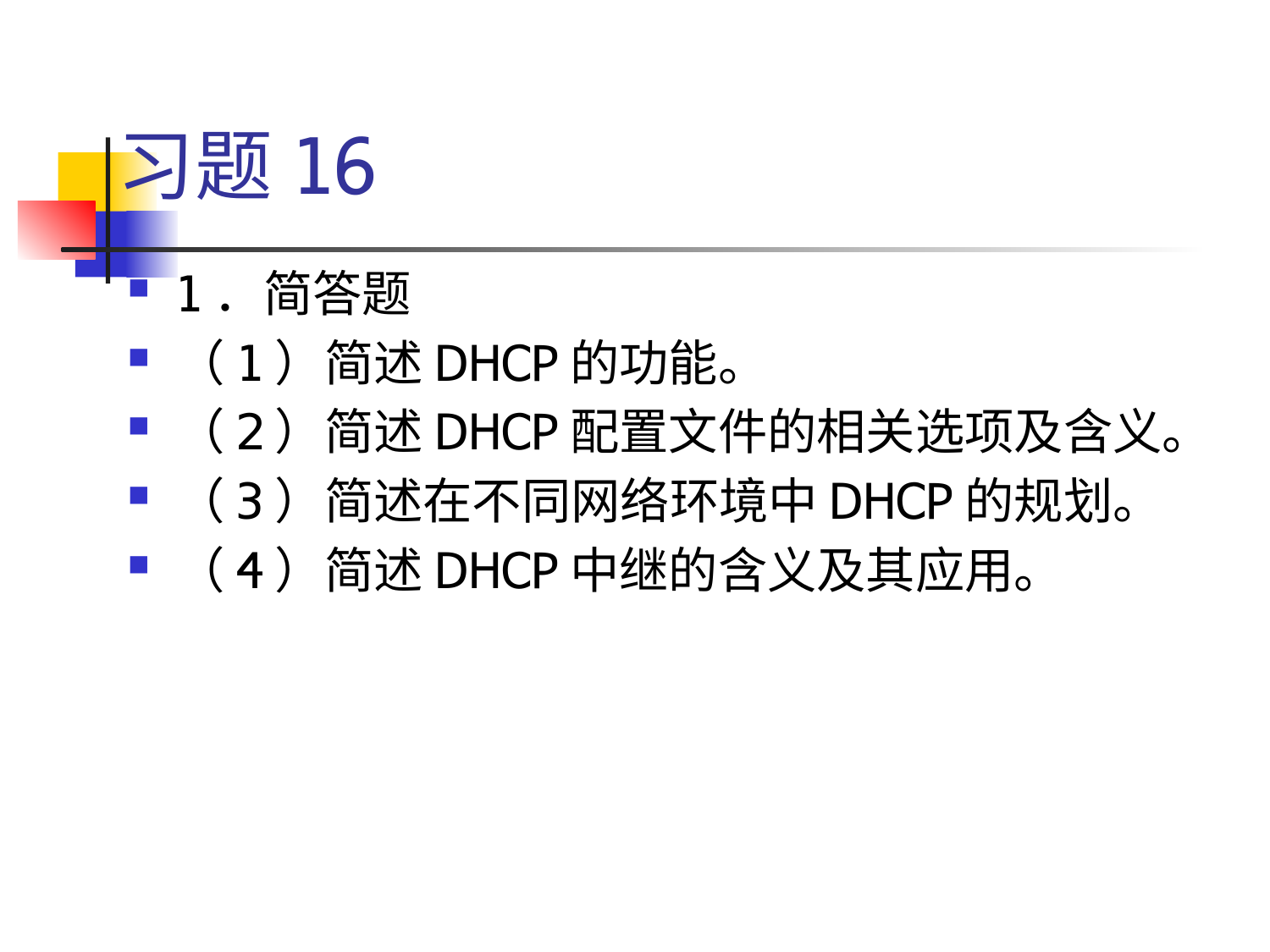

# 习题16
1．简答题
（1）简述DHCP的功能。
（2）简述DHCP配置文件的相关选项及含义。
（3）简述在不同网络环境中DHCP的规划。
（4）简述DHCP中继的含义及其应用。